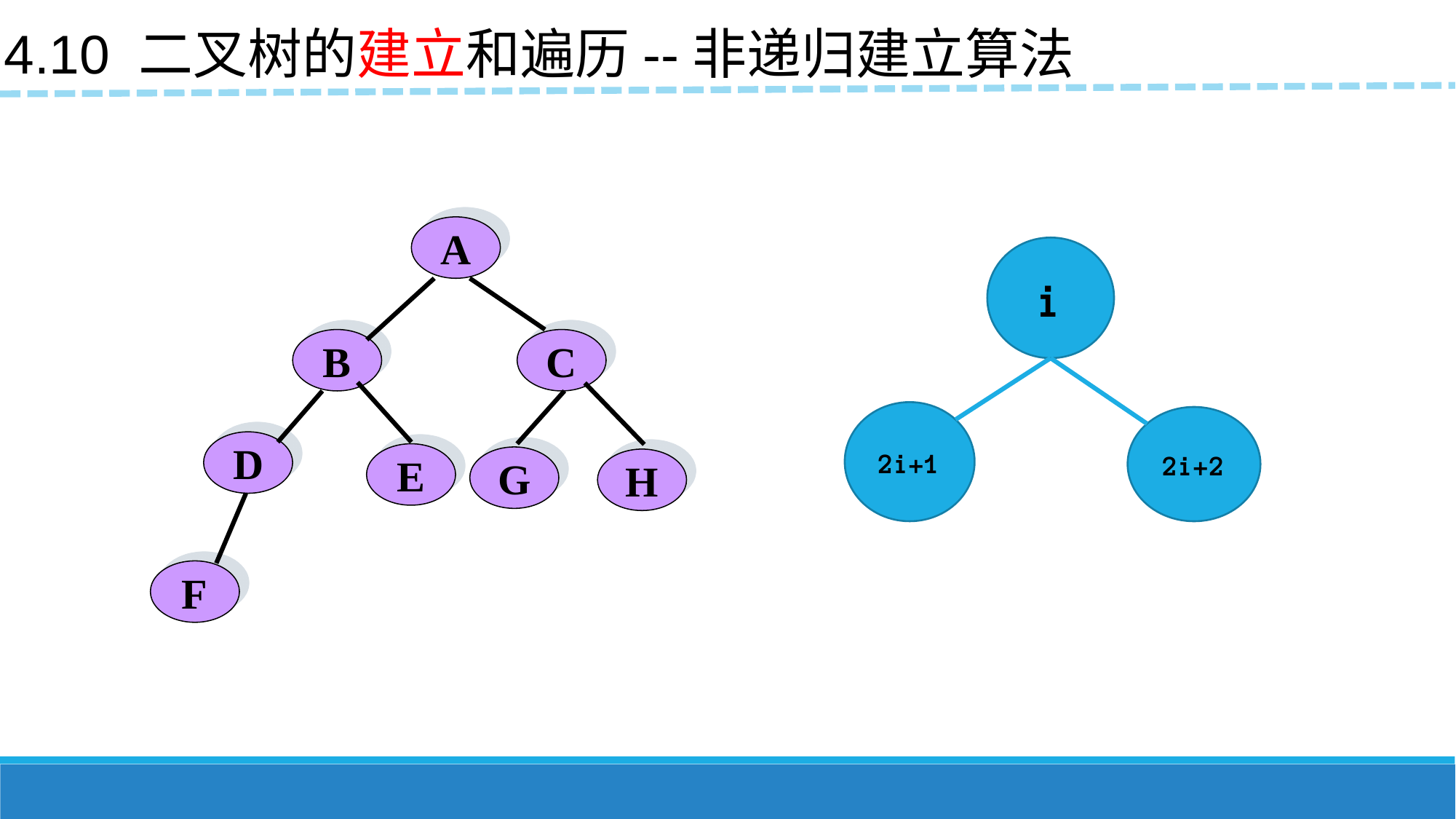

4.10 二叉树的建立和遍历--非递归建立算法
A

B
C

D
E
G
H

F
i
2i+1
2i+2